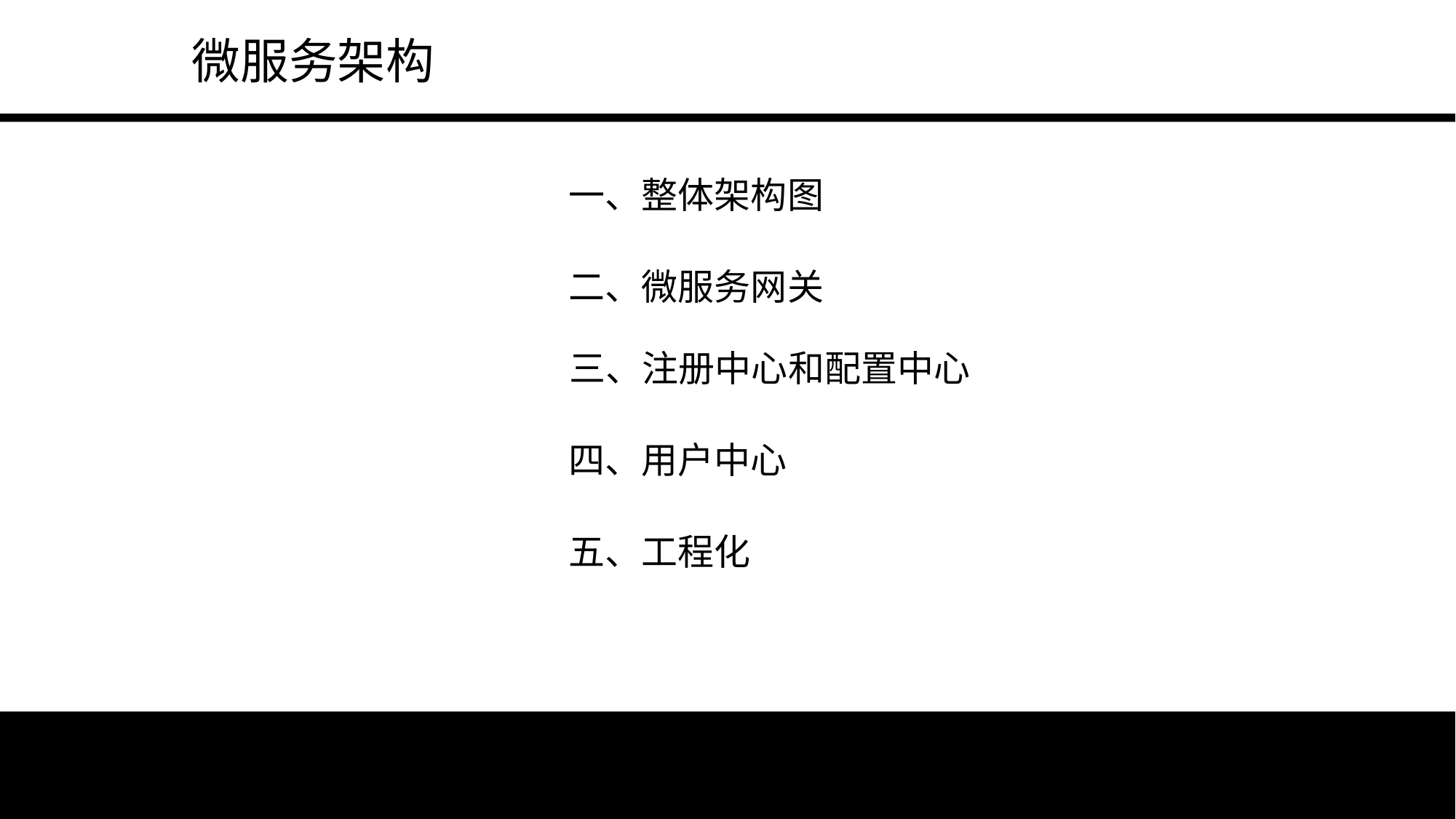

微服务架构

一、整体架构图
二、微服务网关
三、注册中心和配置中心
四、用户中心
五、工程化